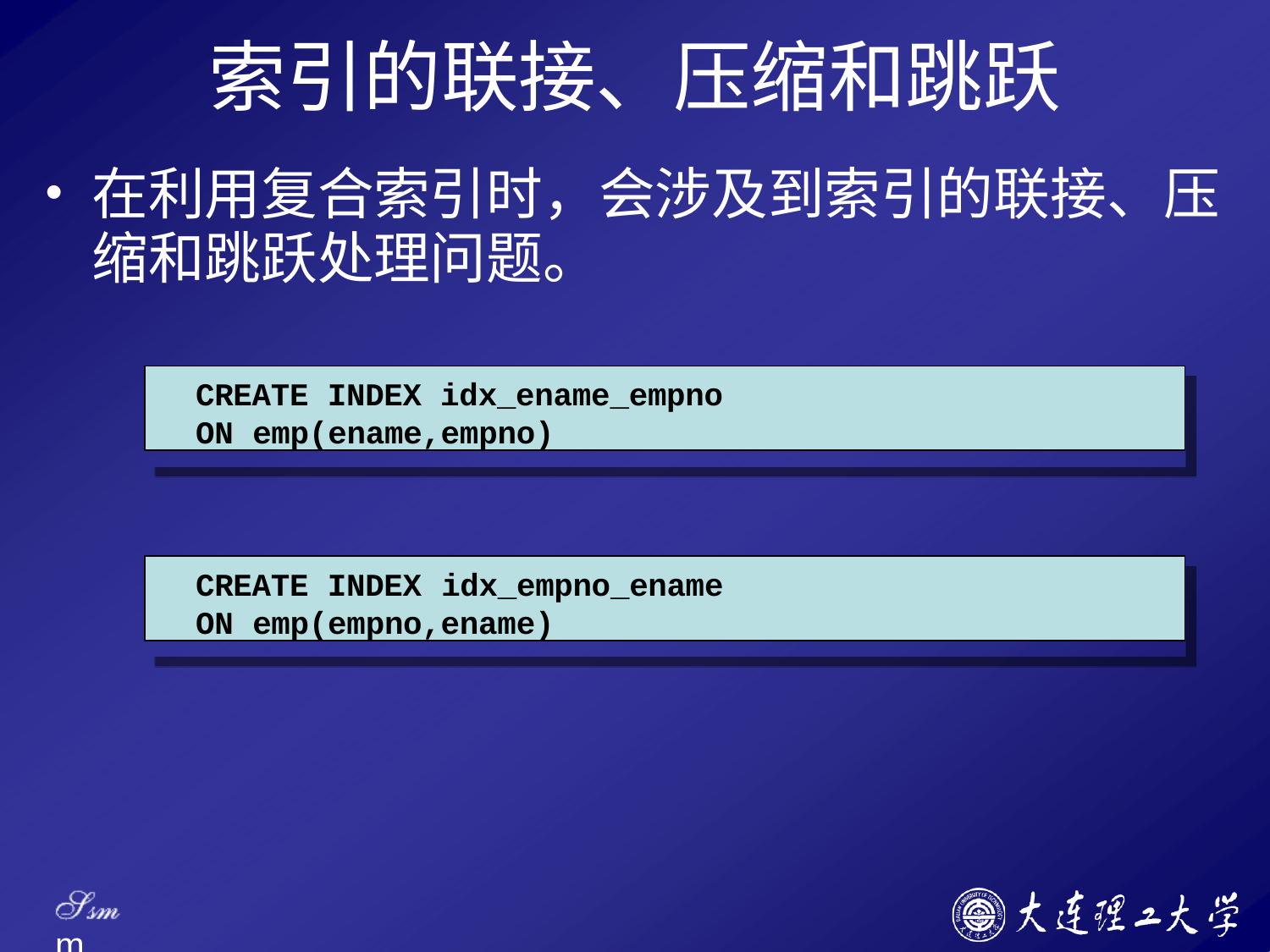

# 索引的联接、压缩和跳跃
在利用复合索引时，会涉及到索引的联接、压 缩和跳跃处理问题。
CREATE INDEX idx_ename_empno
ON emp(ename,empno)

CREATE INDEX idx_empno_ename
ON emp(empno,ename)

Ssm